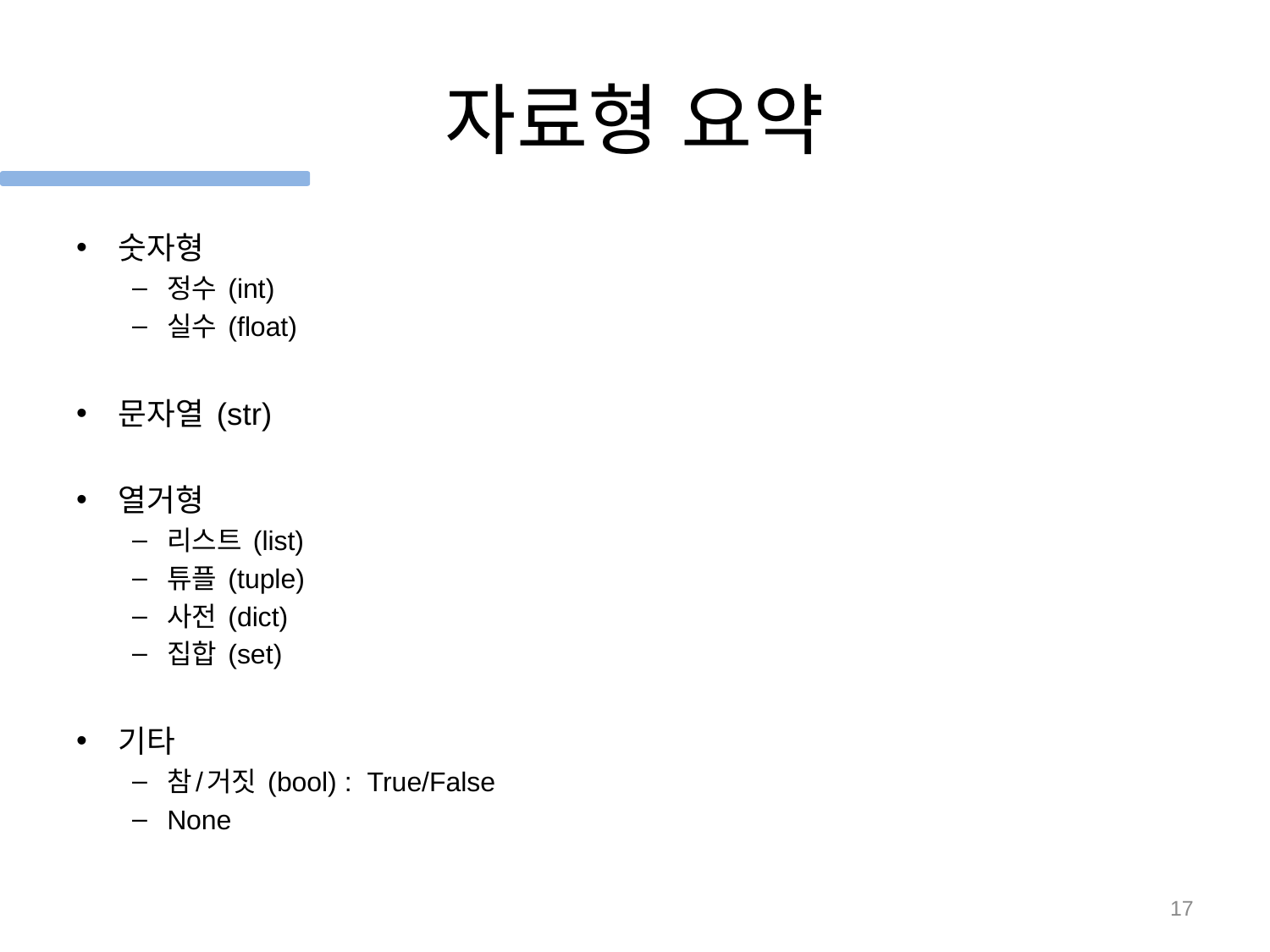

# 자료형 요약

숫자형
정수 (int)
실수 (float)

문자열 (str)

열거형
리스트 (list)
튜플 (tuple)
사전 (dict)
집합 (set)

기타
참/거짓 (bool) :  True/False
None
17